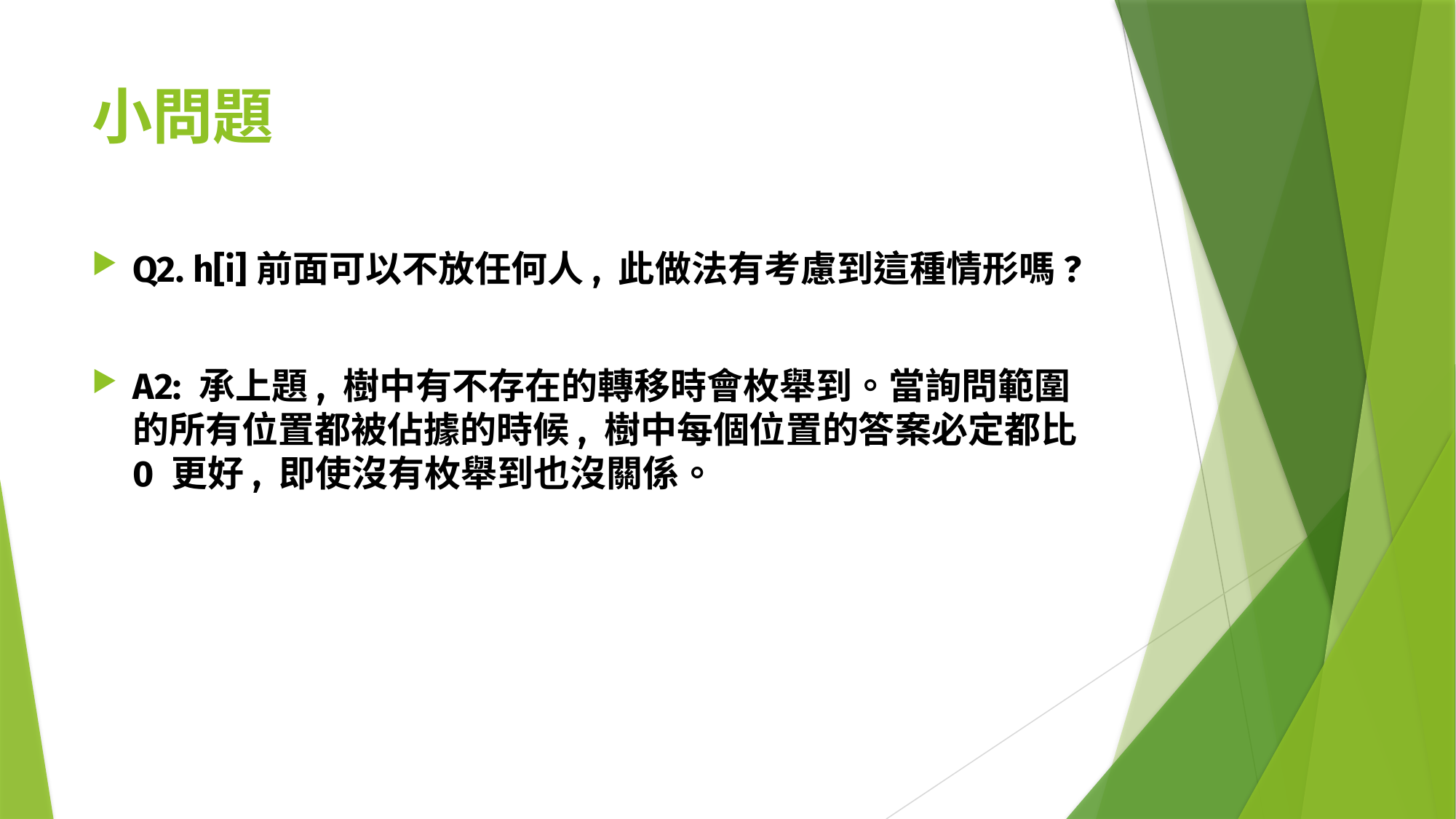

# 小問題
Q2. h[i]前面可以不放任何人, 此做法有考慮到這種情形嗎?

A2: 承上題, 樹中有不存在的轉移時會枚舉到。當詢問範圍的所有位置都被佔據的時候, 樹中每個位置的答案必定都比 0 更好, 即使沒有枚舉到也沒關係。